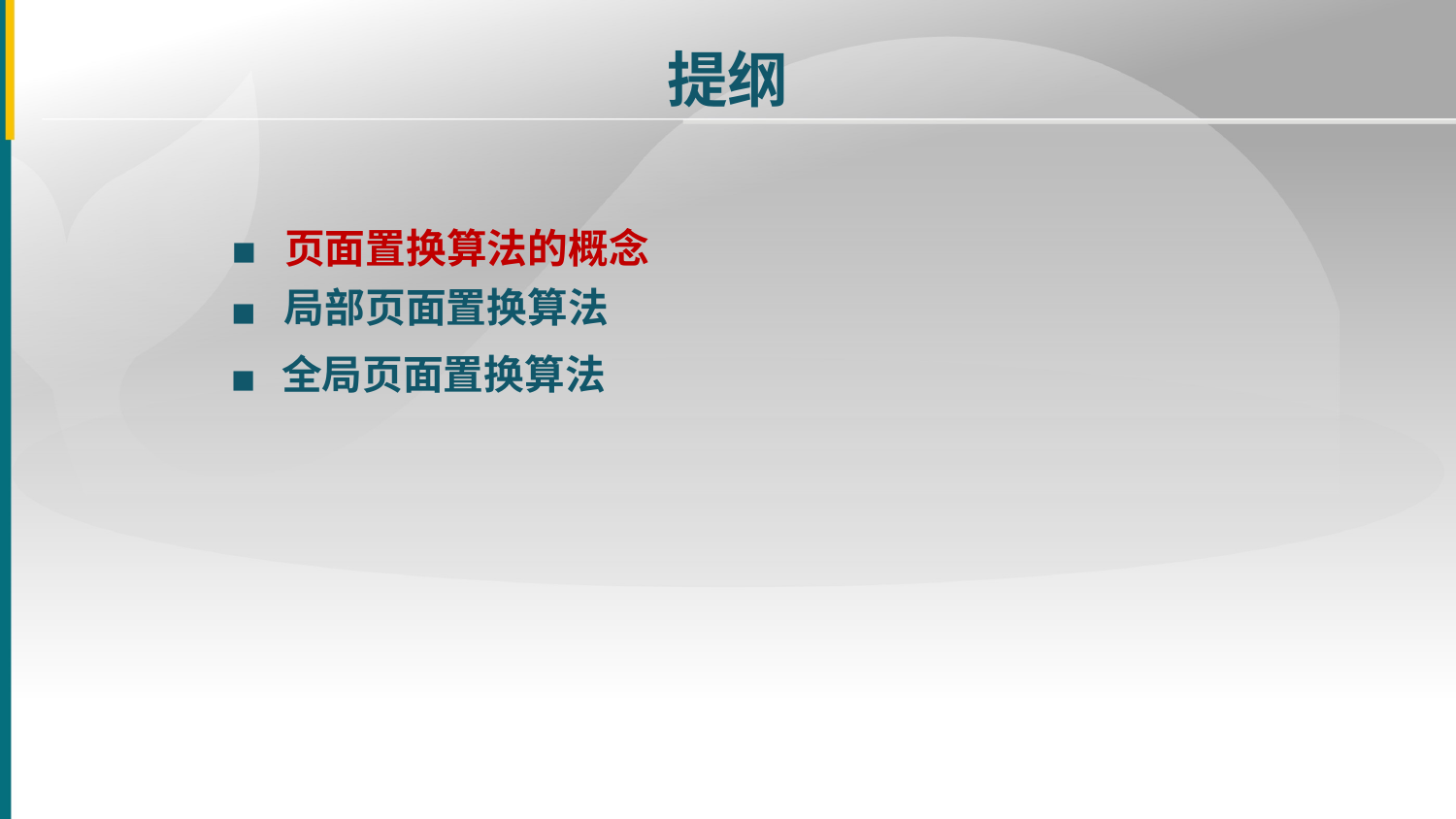

提纲
■
页面置换算法的概念
■
局部页面置换算法
■
全局页面置换算法